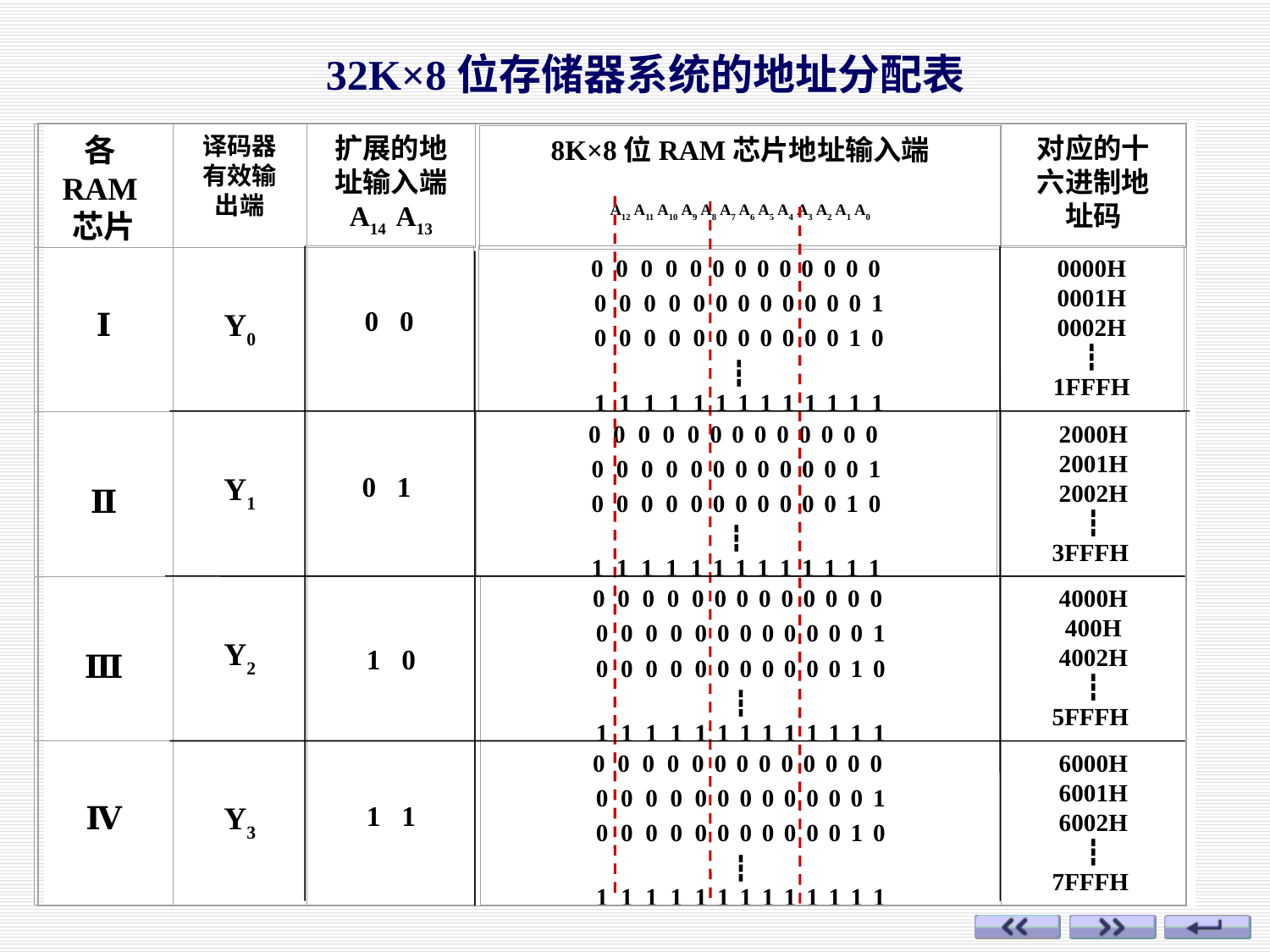

32K×8位存储器系统的地址分配表

各RAM芯片

译码器有效输出端

扩展的地址输入端
A14  A13

对应的十六进制地址码

8K×8位RAM芯片地址输入端

A12 A11 A10 A9 A8 A7 A6 A5 A4 A3 A2 A1 A0

0   0

0  0  0  0  0  0  0  0  0  0  0  0  0
0  0  0  0  0  0  0  0  0  0  0  0  1
0  0  0  0  0  0  0  0  0  0  0  1  0
┇
1  1  1  1  1  1  1  1  1  1  1  1  1

0000H
0001H
0002H
┇
1FFFH

Ⅰ

Y0

Y1

Y2

Y3

Ⅱ

0   1

0  0  0  0  0  0  0  0  0  0  0  0  0
0  0  0  0  0  0  0  0  0  0  0  0  1
0  0  0  0  0  0  0  0  0  0  0  1  0
┇
1  1  1  1  1  1  1  1  1  1  1  1  1

2000H
2001H
2002H
┇
3FFFH

Ⅲ

0  0  0  0  0  0  0  0  0  0  0  0  0
0  0  0  0  0  0  0  0  0  0  0  0  1
0  0  0  0  0  0  0  0  0  0  0  1  0
┇
1  1  1  1  1  1  1  1  1  1  1  1  1

1   0

4000H
400H
4002H
┇
5FFFH

Ⅳ

1   1

0  0  0  0  0  0  0  0  0  0  0  0  0
0  0  0  0  0  0  0  0  0  0  0  0  1
0  0  0  0  0  0  0  0  0  0  0  1  0
┇
1  1  1  1  1  1  1  1  1  1  1  1  1

6000H
6001H
6002H
┇
7FFFH